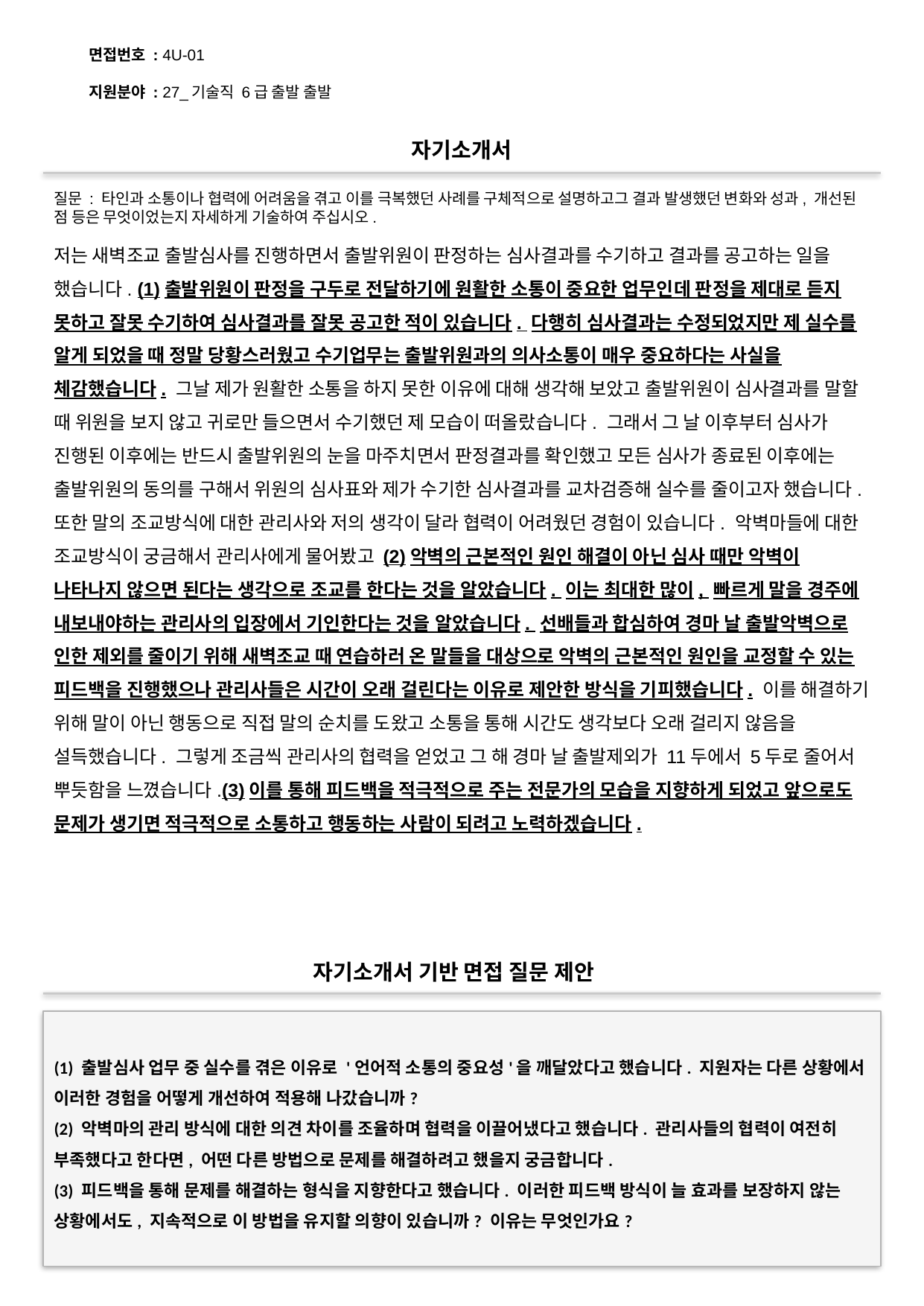

면접번호 : 4U-01

지원분야 : 27_기술직 6급 출발 출발
#

자기소개서

질문 : 타인과 소통이나 협력에 어려움을 겪고 이를 극복했던 사례를 구체적으로 설명하고그 결과 발생했던 변화와 성과, 개선된 점 등은 무엇이었는지 자세하게 기술하여 주십시오.

저는 새벽조교 출발심사를 진행하면서 출발위원이 판정하는 심사결과를 수기하고 결과를 공고하는 일을 했습니다. (1)출발위원이 판정을 구두로 전달하기에 원활한 소통이 중요한 업무인데 판정을 제대로 듣지 못하고 잘못 수기하여 심사결과를 잘못 공고한 적이 있습니다. 다행히 심사결과는 수정되었지만 제 실수를 알게 되었을 때 정말 당황스러웠고 수기업무는 출발위원과의 의사소통이 매우 중요하다는 사실을 체감했습니다. 그날 제가 원활한 소통을 하지 못한 이유에 대해 생각해 보았고 출발위원이 심사결과를 말할 때 위원을 보지 않고 귀로만 들으면서 수기했던 제 모습이 떠올랐습니다. 그래서 그 날 이후부터 심사가 진행된 이후에는 반드시 출발위원의 눈을 마주치면서 판정결과를 확인했고 모든 심사가 종료된 이후에는 출발위원의 동의를 구해서 위원의 심사표와 제가 수기한 심사결과를 교차검증해 실수를 줄이고자 했습니다.또한 말의 조교방식에 대한 관리사와 저의 생각이 달라 협력이 어려웠던 경험이 있습니다. 악벽마들에 대한 조교방식이 궁금해서 관리사에게 물어봤고 (2)악벽의 근본적인 원인 해결이 아닌 심사 때만 악벽이 나타나지 않으면 된다는 생각으로 조교를 한다는 것을 알았습니다. 이는 최대한 많이, 빠르게 말을 경주에 내보내야하는 관리사의 입장에서 기인한다는 것을 알았습니다. 선배들과 합심하여 경마 날 출발악벽으로 인한 제외를 줄이기 위해 새벽조교 때 연습하러 온 말들을 대상으로 악벽의 근본적인 원인을 교정할 수 있는 피드백을 진행했으나 관리사들은 시간이 오래 걸린다는 이유로 제안한 방식을 기피했습니다. 이를 해결하기 위해 말이 아닌 행동으로 직접 말의 순치를 도왔고 소통을 통해 시간도 생각보다 오래 걸리지 않음을 설득했습니다. 그렇게 조금씩 관리사의 협력을 얻었고 그 해 경마 날 출발제외가 11두에서 5두로 줄어서 뿌듯함을 느꼈습니다.(3)이를 통해 피드백을 적극적으로 주는 전문가의 모습을 지향하게 되었고 앞으로도 문제가 생기면 적극적으로 소통하고 행동하는 사람이 되려고 노력하겠습니다.

자기소개서 기반 면접 질문 제안

(1) 출발심사 업무 중 실수를 겪은 이유로 '언어적 소통의 중요성'을 깨달았다고 했습니다. 지원자는 다른 상황에서 이러한 경험을 어떻게 개선하여 적용해 나갔습니까?
(2) 악벽마의 관리 방식에 대한 의견 차이를 조율하며 협력을 이끌어냈다고 했습니다. 관리사들의 협력이 여전히 부족했다고 한다면, 어떤 다른 방법으로 문제를 해결하려고 했을지 궁금합니다.
(3) 피드백을 통해 문제를 해결하는 형식을 지향한다고 했습니다. 이러한 피드백 방식이 늘 효과를 보장하지 않는 상황에서도, 지속적으로 이 방법을 유지할 의향이 있습니까? 이유는 무엇인가요?